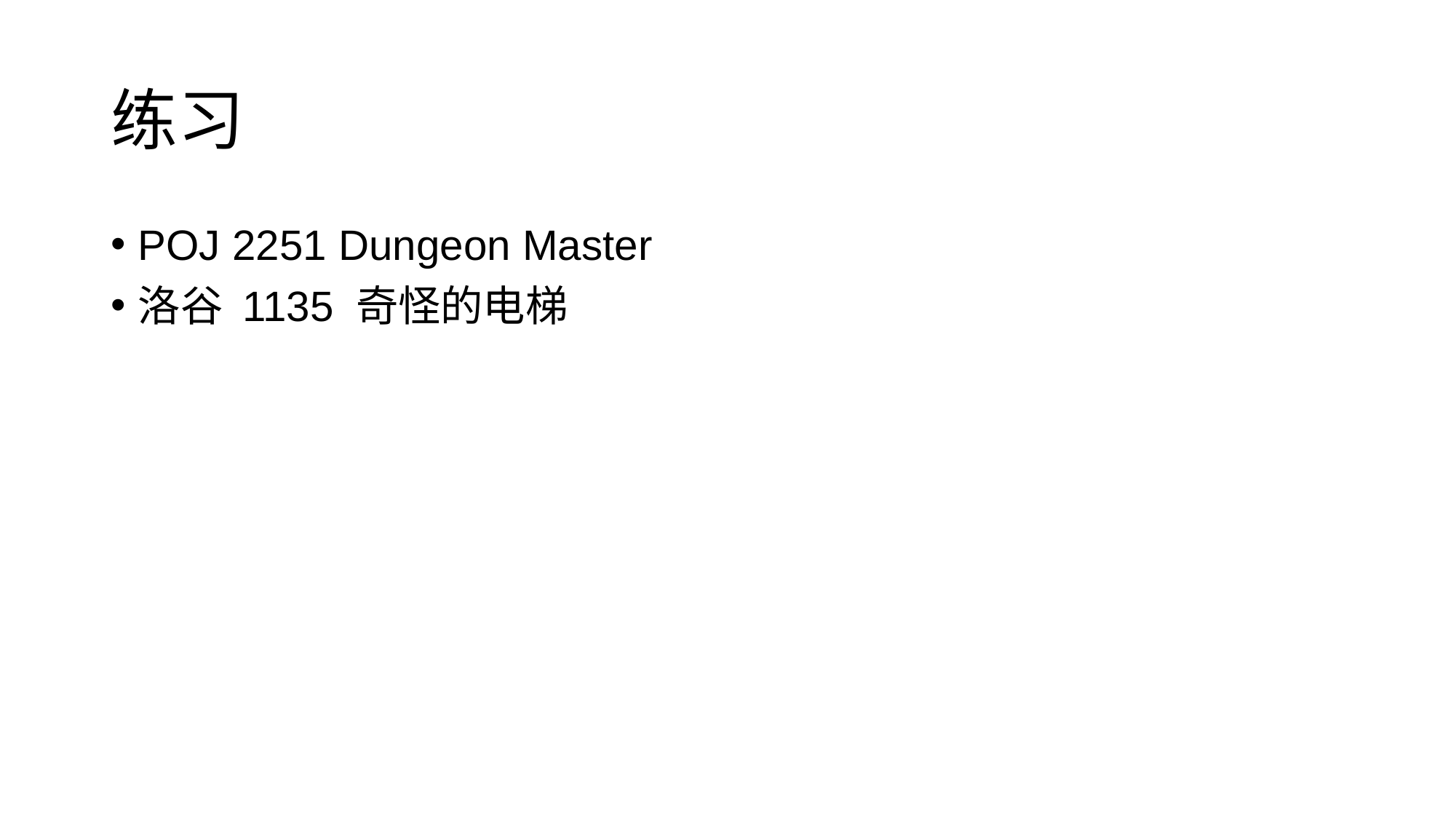

# 练习
POJ 2251 Dungeon Master
洛谷 1135 奇怪的电梯